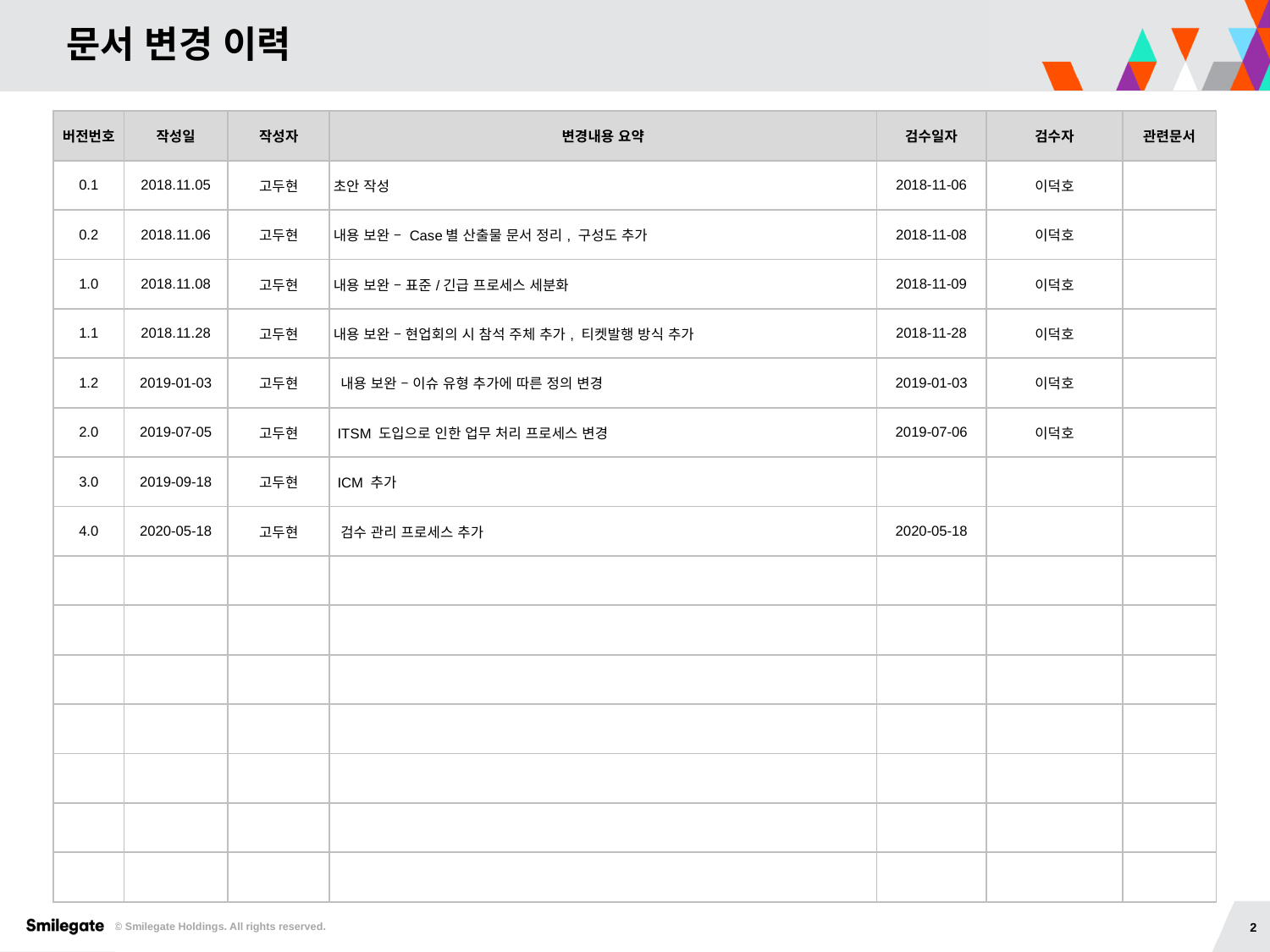

# 문서 변경 이력
| 버전번호 | 작성일 | 작성자 | 변경내용 요약 | 검수일자 | 검수자 | 관련문서 |
| --- | --- | --- | --- | --- | --- | --- |
| 0.1 | 2018.11.05 | 고두현 | 초안 작성 | 2018-11-06 | 이덕호 |  |
| 0.2 | 2018.11.06 | 고두현 | 내용 보완 – Case별 산출물 문서 정리, 구성도 추가 | 2018-11-08 | 이덕호 |  |
| 1.0 | 2018.11.08 | 고두현 | 내용 보완 – 표준/긴급 프로세스 세분화 | 2018-11-09 | 이덕호 |  |
| 1.1 | 2018.11.28 | 고두현 | 내용 보완 – 현업회의 시 참석 주체 추가, 티켓발행 방식 추가 | 2018-11-28 | 이덕호 |  |
| 1.2 | 2019-01-03 | 고두현 | 내용 보완 – 이슈 유형 추가에 따른 정의 변경 | 2019-01-03 | 이덕호 |  |
| 2.0 | 2019-07-05 | 고두현 | ITSM 도입으로 인한 업무 처리 프로세스 변경 | 2019-07-06 | 이덕호 |  |
| 3.0 | 2019-09-18 | 고두현 | ICM 추가 |  |  |  |
| 4.0 | 2020-05-18 | 고두현 | 검수 관리 프로세스 추가 | 2020-05-18 |  |  |
|  |  |  |  |  |  |  |
|  |  |  |  |  |  |  |
|  |  |  |  |  |  |  |
|  |  |  |  |  |  |  |
|  |  |  |  |  |  |  |
|  |  |  |  |  |  |  |
|  |  |  |  |  |  |  |
2